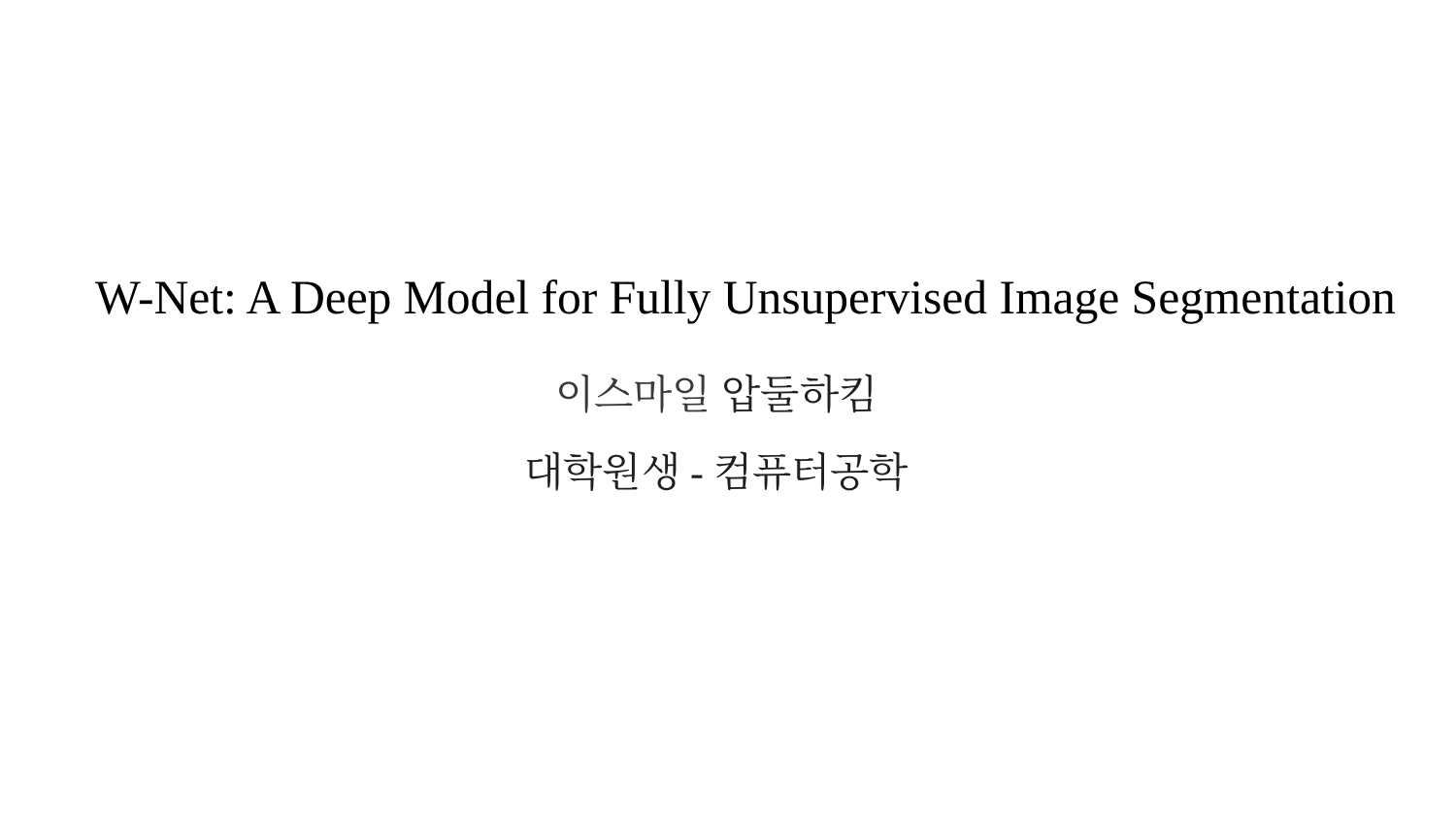

# W-Net: A Deep Model for Fully Unsupervised Image Segmentation
이스마일 압둘하킴

대학원생-컴퓨터공학